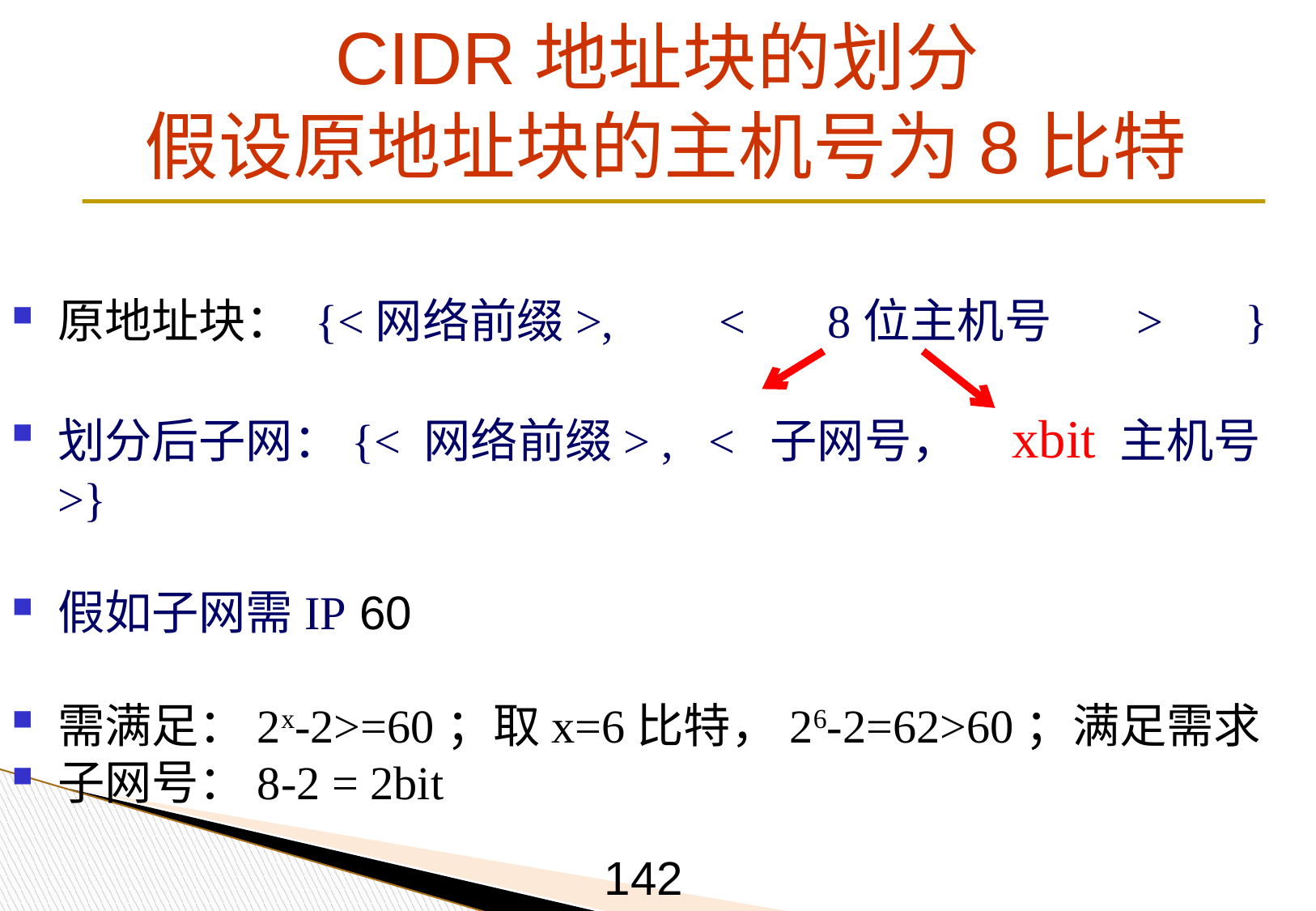

# CIDR地址块的划分 假设原地址块的主机号为8比特
原地址块： {<网络前缀>,         <       8位主机号       >       }

划分后子网：{< 网络前缀> ,   <  子网号，    xbit 主机号>}

假如子网需IP 60

需满足：2x-2>=60；取x=6比特，26-2=62>60；满足需求
子网号：8-2 = 2bit
142